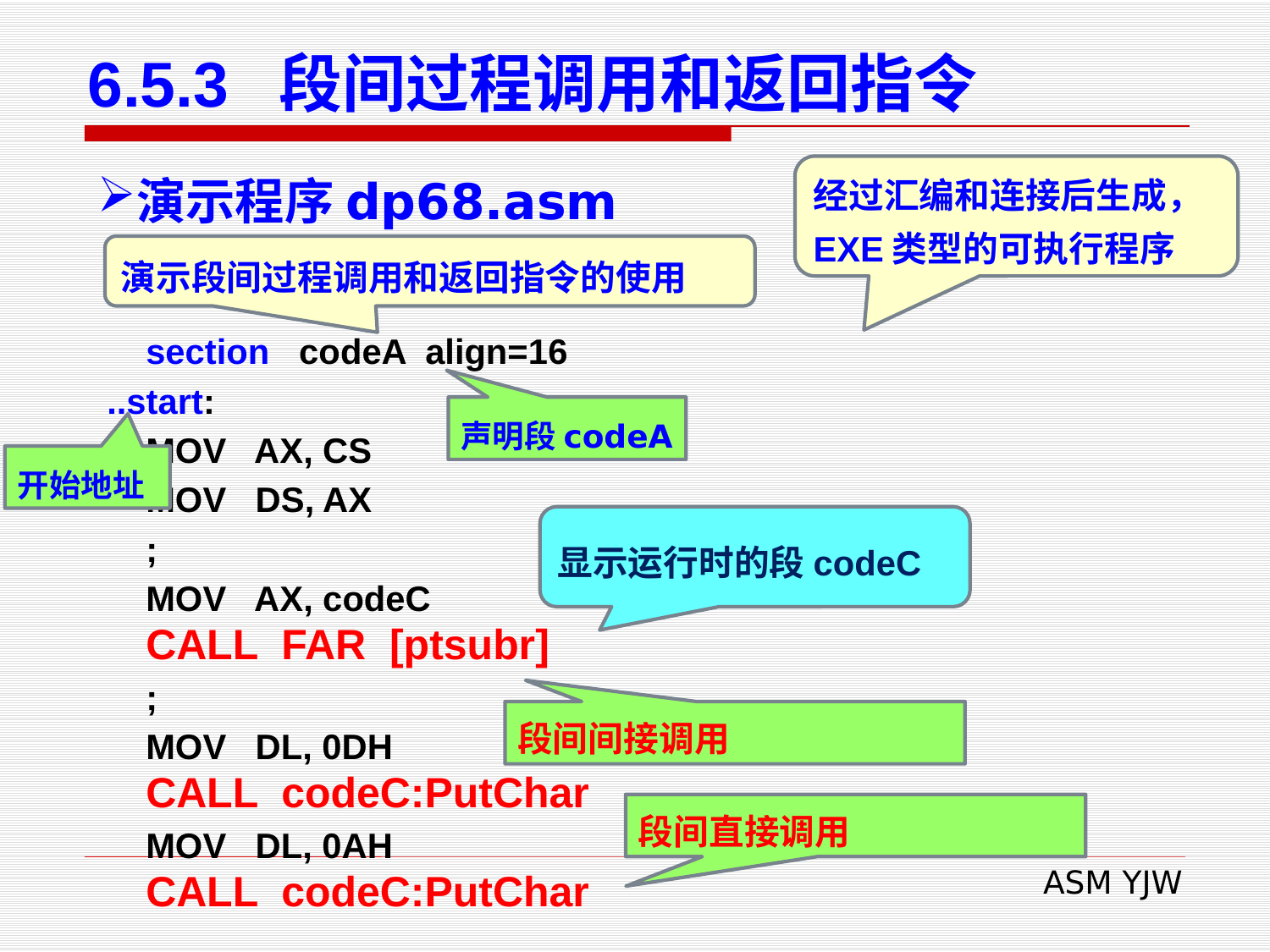

# 6.5.3  段间过程调用和返回指令
演示程序dp68.asm
经过汇编和连接后生成，
EXE类型的可执行程序
演示段间过程调用和返回指令的使用
    section   codeA  align=16
..start:
    MOV   AX, CS
    MOV   DS, AX
    ;
    MOV   AX, codeC
    CALL  FAR  [ptsubr]
    ;
    MOV   DL, 0DH
    CALL  codeC:PutChar
    MOV   DL, 0AH
    CALL  codeC:PutChar
声明段codeA
开始地址
显示运行时的段codeC
段间间接调用
段间直接调用